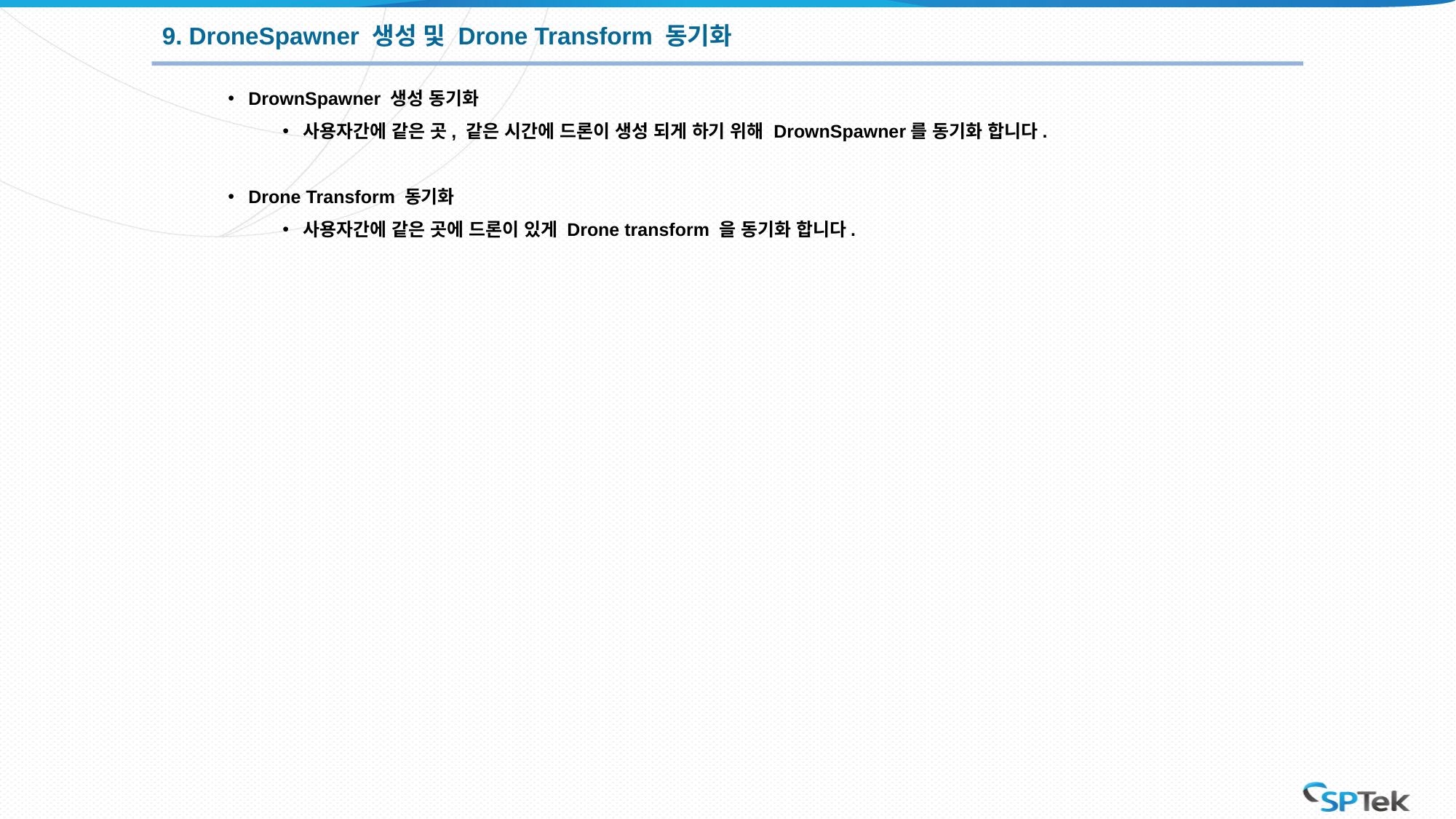

9. DroneSpawner 생성 및 Drone Transform 동기화

DrownSpawner 생성 동기화
사용자간에 같은 곳, 같은 시간에 드론이 생성 되게 하기 위해 DrownSpawner를 동기화 합니다.

Drone Transform 동기화
사용자간에 같은 곳에 드론이 있게 Drone transform 을 동기화 합니다.